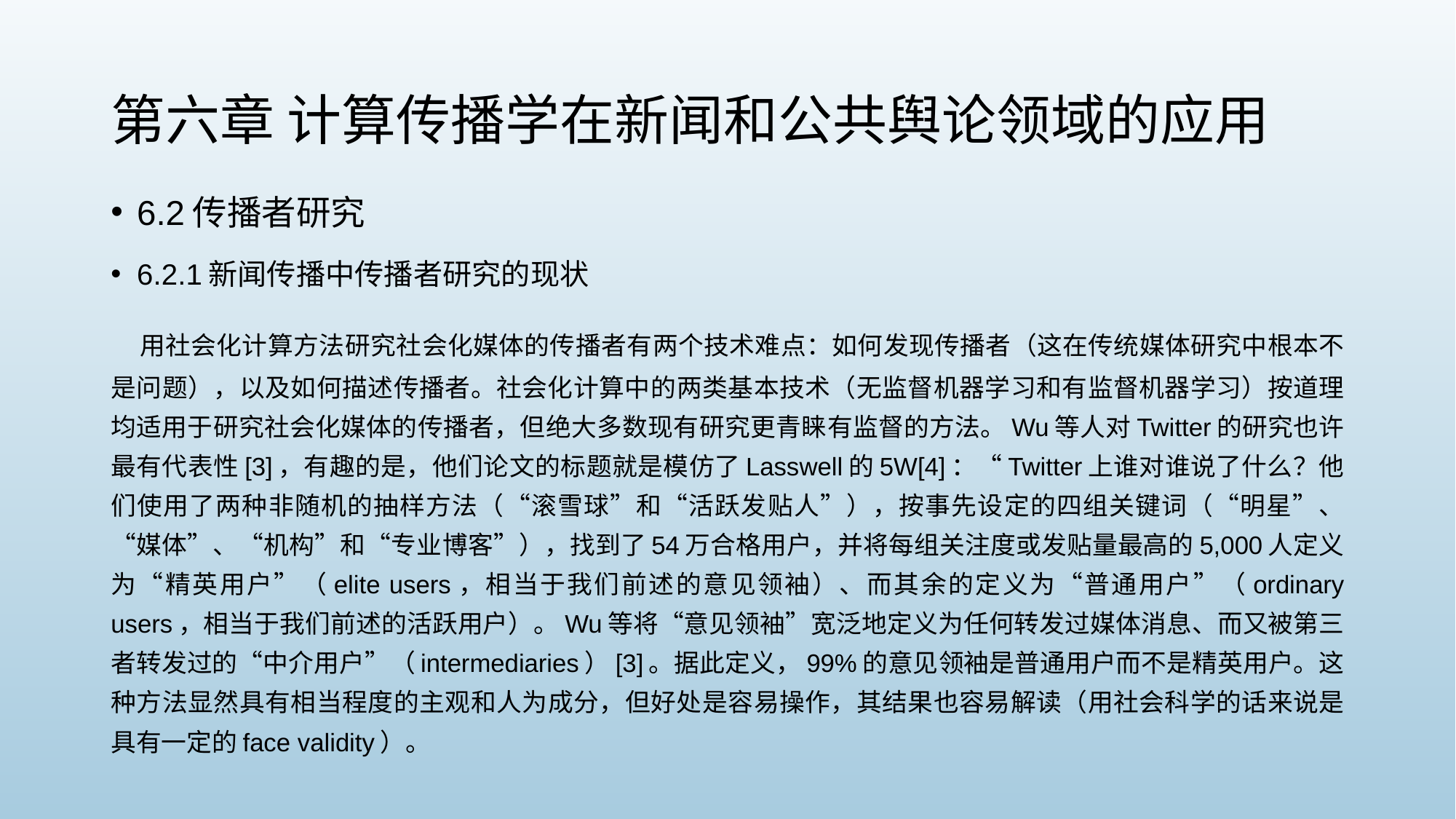

# 第六章 计算传播学在新闻和公共舆论领域的应用
6.2传播者研究
6.2.1新闻传播中传播者研究的现状
   用社会化计算方法研究社会化媒体的传播者有两个技术难点：如何发现传播者（这在传统媒体研究中根本不是问题），以及如何描述传播者。社会化计算中的两类基本技术（无监督机器学习和有监督机器学习）按道理均适用于研究社会化媒体的传播者，但绝大多数现有研究更青睐有监督的方法。Wu等人对Twitter的研究也许最有代表性[3]，有趣的是，他们论文的标题就是模仿了Lasswell的5W[4]：“Twitter上谁对谁说了什么？他们使用了两种非随机的抽样方法（“滚雪球”和“活跃发贴人”），按事先设定的四组关键词（“明星”、“媒体”、“机构”和“专业博客”），找到了54万合格用户，并将每组关注度或发贴量最高的5,000人定义为“精英用户”（elite users，相当于我们前述的意见领袖）、而其余的定义为“普通用户”（ordinary users，相当于我们前述的活跃用户）。Wu等将“意见领袖”宽泛地定义为任何转发过媒体消息、而又被第三者转发过的“中介用户”（intermediaries）[3]。据此定义，99%的意见领袖是普通用户而不是精英用户。这种方法显然具有相当程度的主观和人为成分，但好处是容易操作，其结果也容易解读（用社会科学的话来说是具有一定的face validity）。